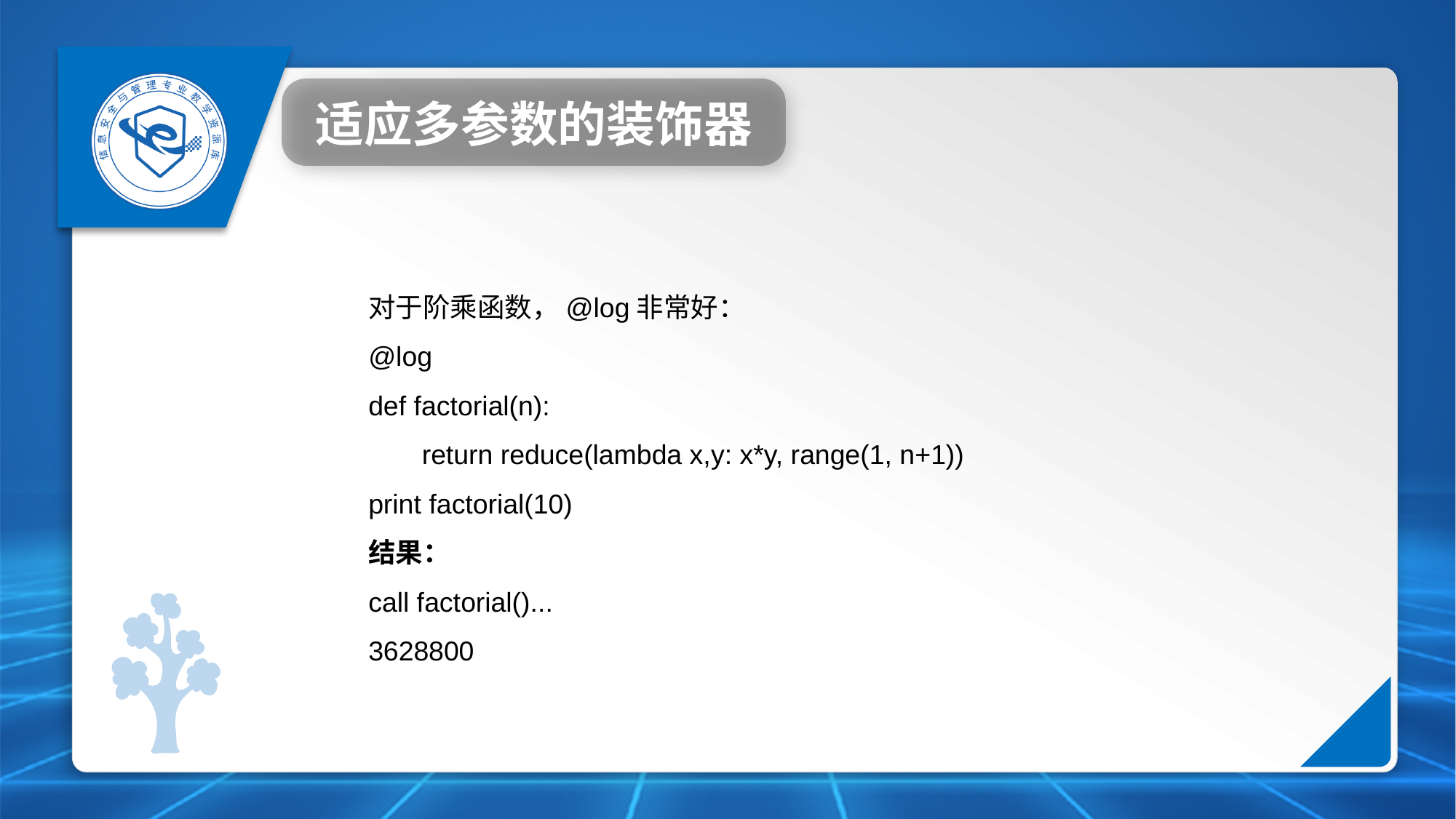

适应多参数的装饰器
对于阶乘函数，@log非常好：
@log
def factorial(n):
       return reduce(lambda x,y: x*y, range(1, n+1))
print factorial(10)
结果：
call factorial()...
3628800